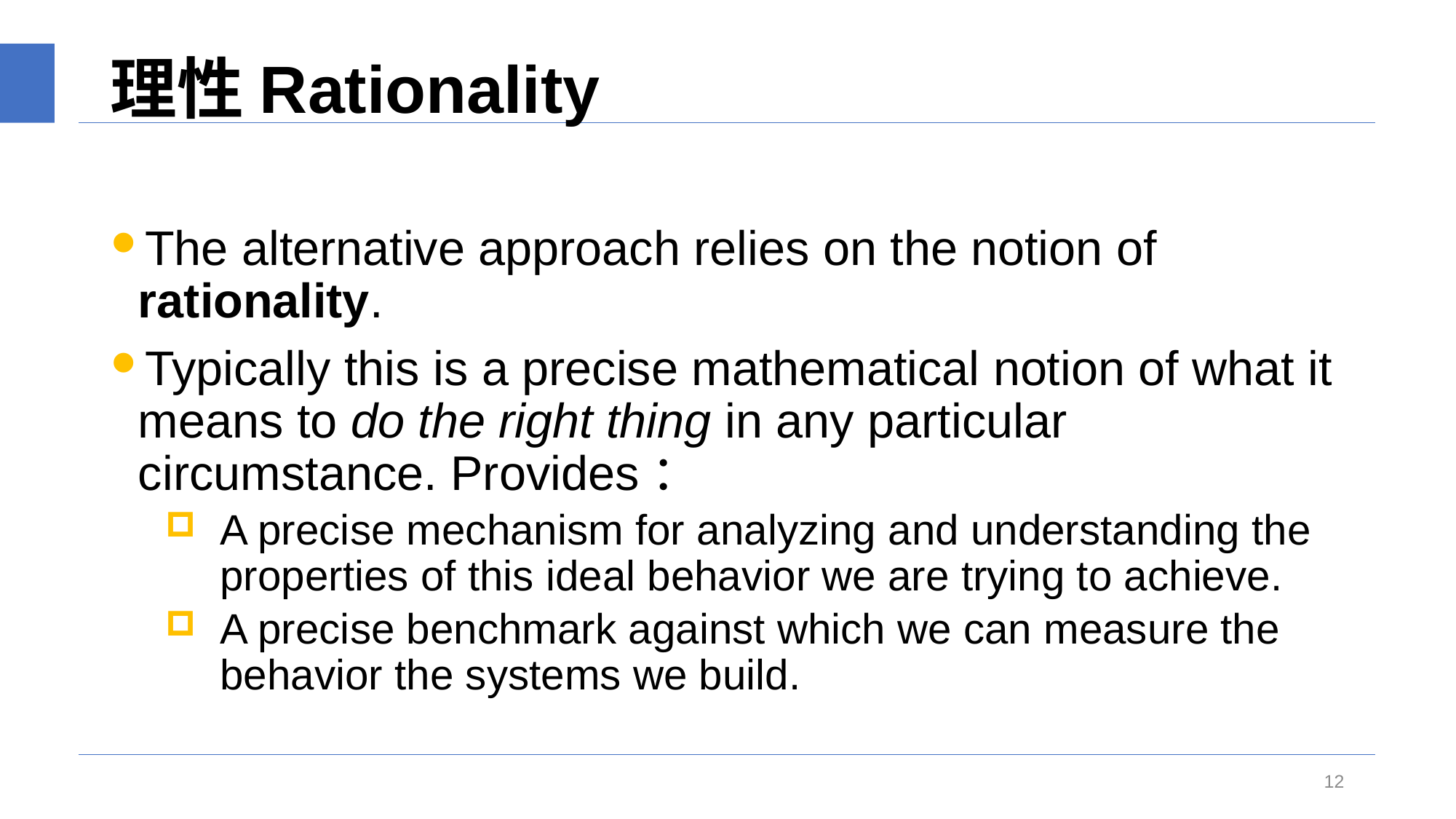

# 理性Rationality
The alternative approach relies on the notion of rationality.
Typically this is a precise mathematical notion of what it means to do the right thing in any particular circumstance. Provides：
A precise mechanism for analyzing and understanding the properties of this ideal behavior we are trying to achieve.
A precise benchmark against which we can measure the behavior the systems we build.

12